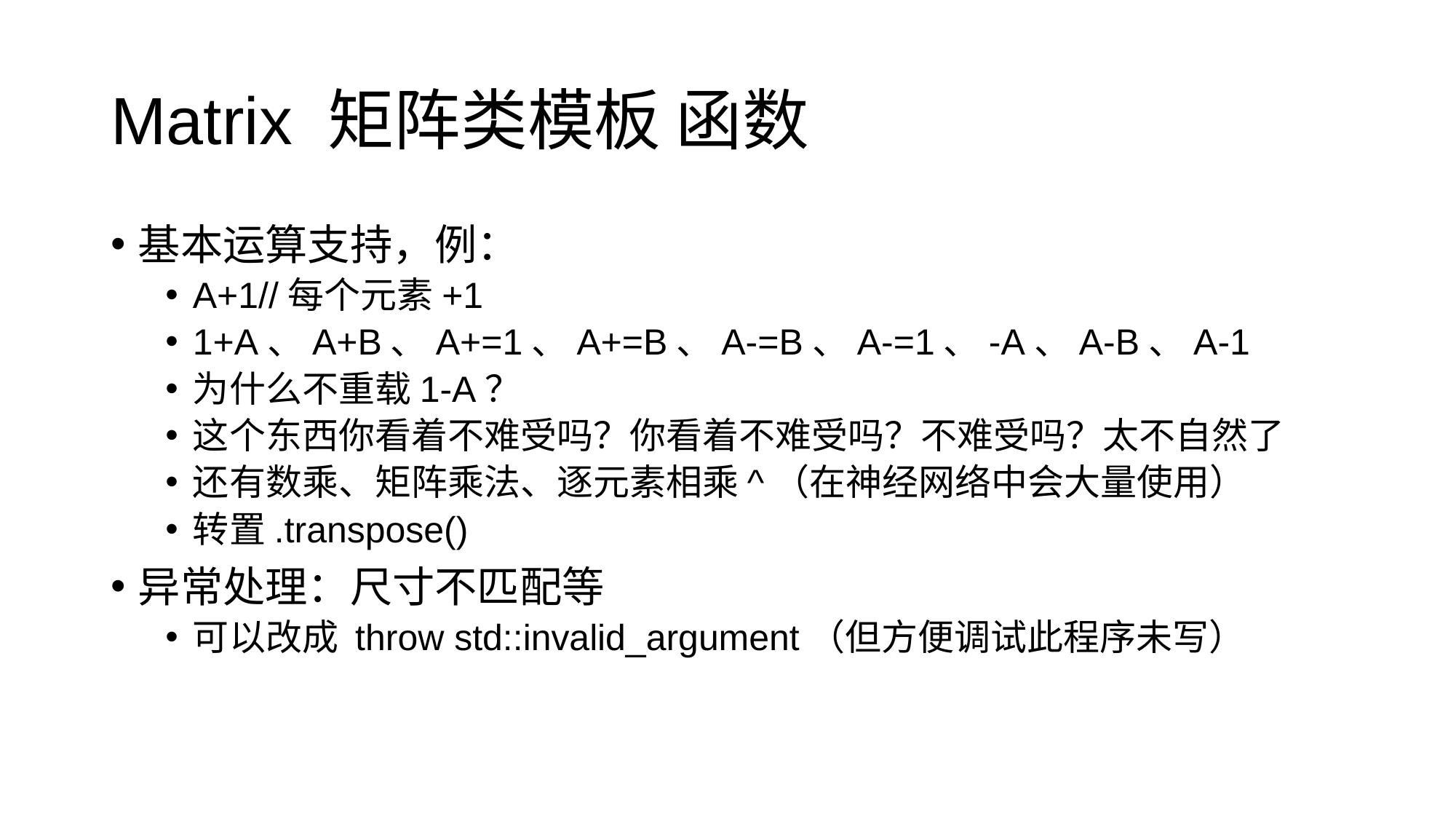

# Matrix 矩阵类模板 函数
基本运算支持，例：
A+1//每个元素+1
1+A、A+B、A+=1、A+=B、A-=B、A-=1、-A、A-B、A-1
为什么不重载1-A？
这个东西你看着不难受吗？你看着不难受吗？不难受吗？太不自然了
还有数乘、矩阵乘法、逐元素相乘^（在神经网络中会大量使用）
转置.transpose()
异常处理：尺寸不匹配等
可以改成 throw std::invalid_argument（但方便调试此程序未写）